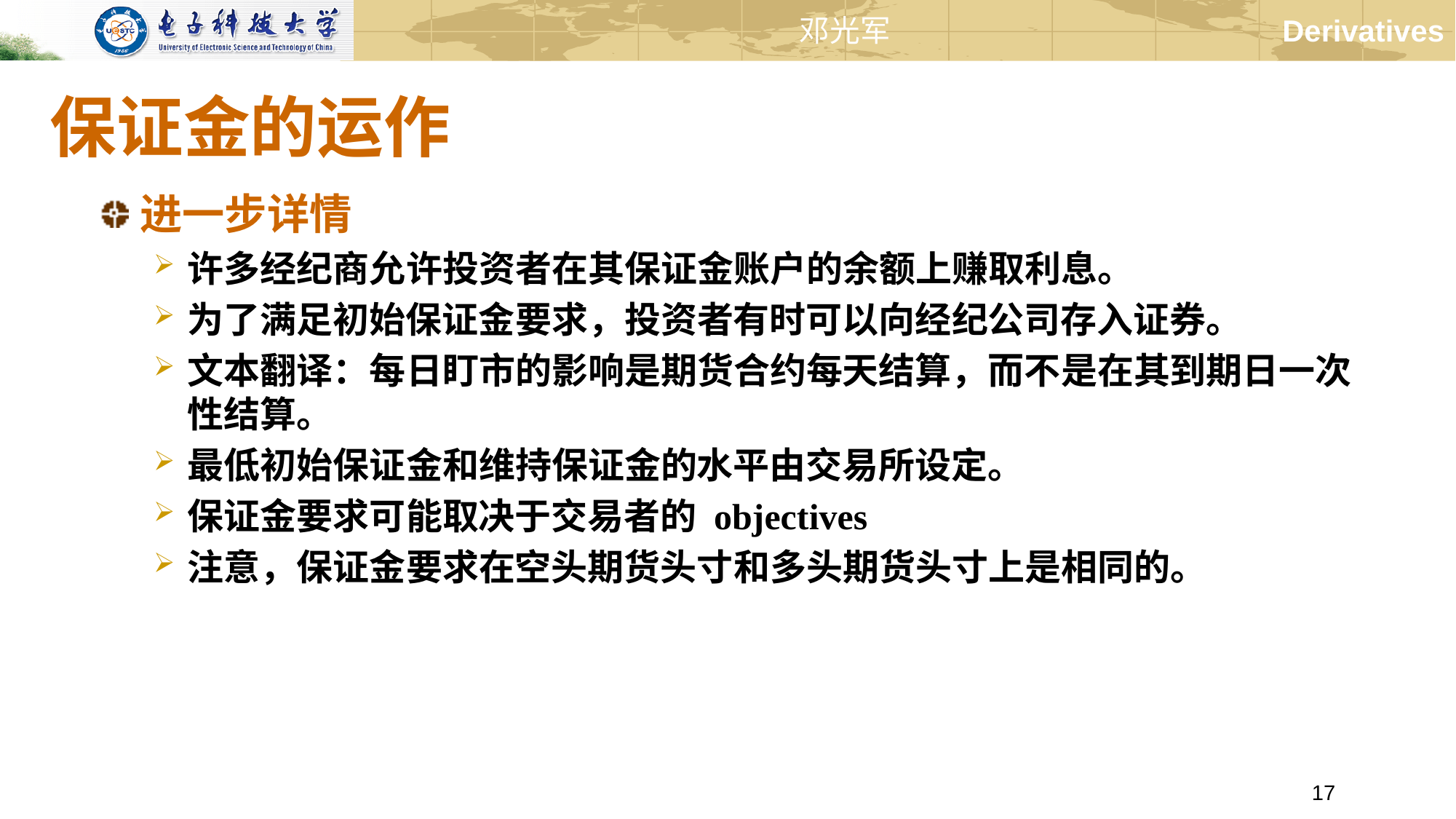

# 保证金的运作
进一步详情
许多经纪商允许投资者在其保证金账户的余额上赚取利息。
为了满足初始保证金要求，投资者有时可以向经纪公司存入证券。
文本翻译：每日盯市的影响是期货合约每天结算，而不是在其到期日一次性结算。
最低初始保证金和维持保证金的水平由交易所设定。
保证金要求可能取决于交易者的 objectives
注意，保证金要求在空头期货头寸和多头期货头寸上是相同的。